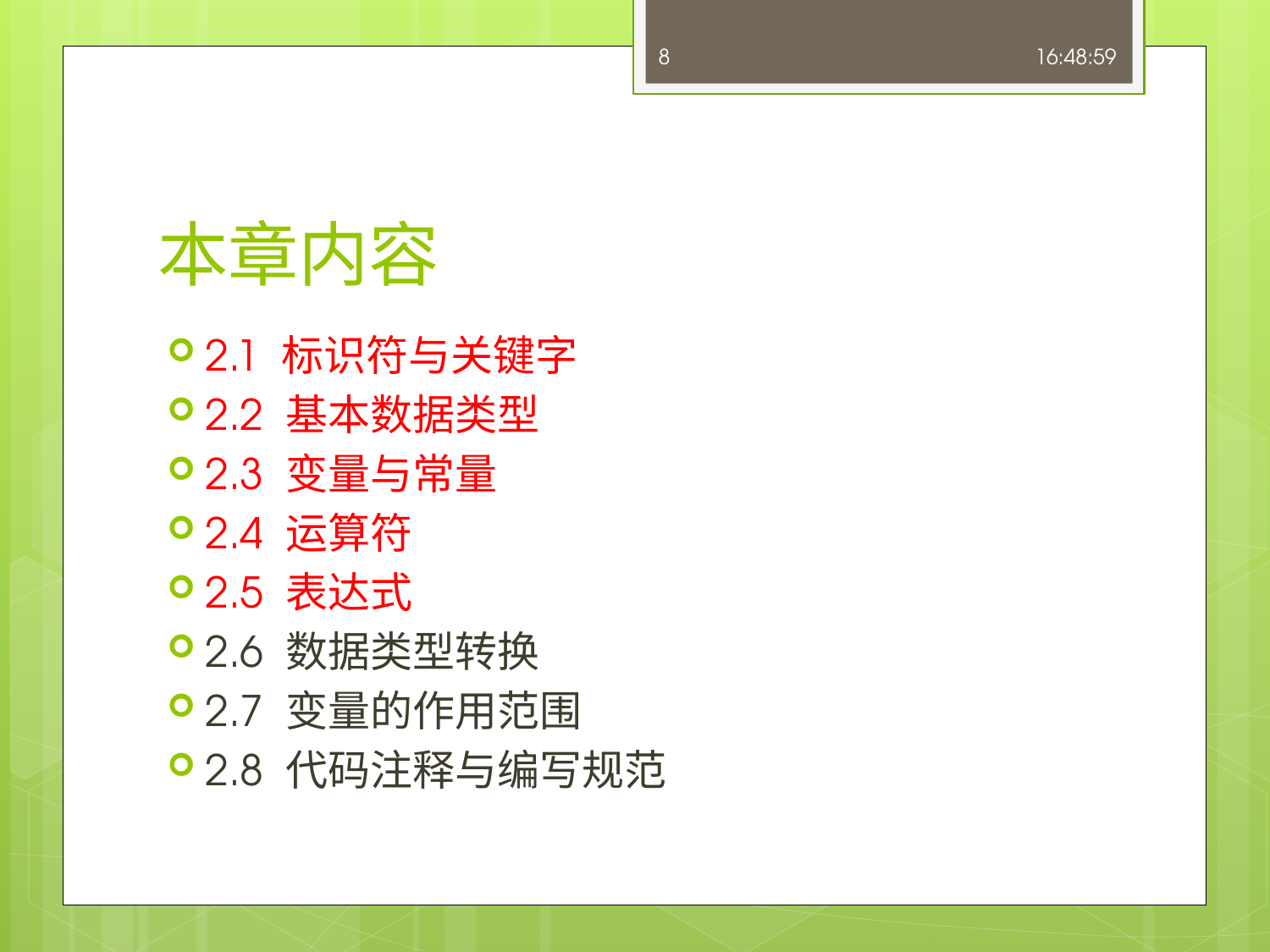

8
16:48:59
# 本章内容
2.1 标识符与关键字
2.2 基本数据类型
2.3 变量与常量
2.4 运算符
2.5 表达式
2.6 数据类型转换
2.7 变量的作用范围
2.8 代码注释与编写规范